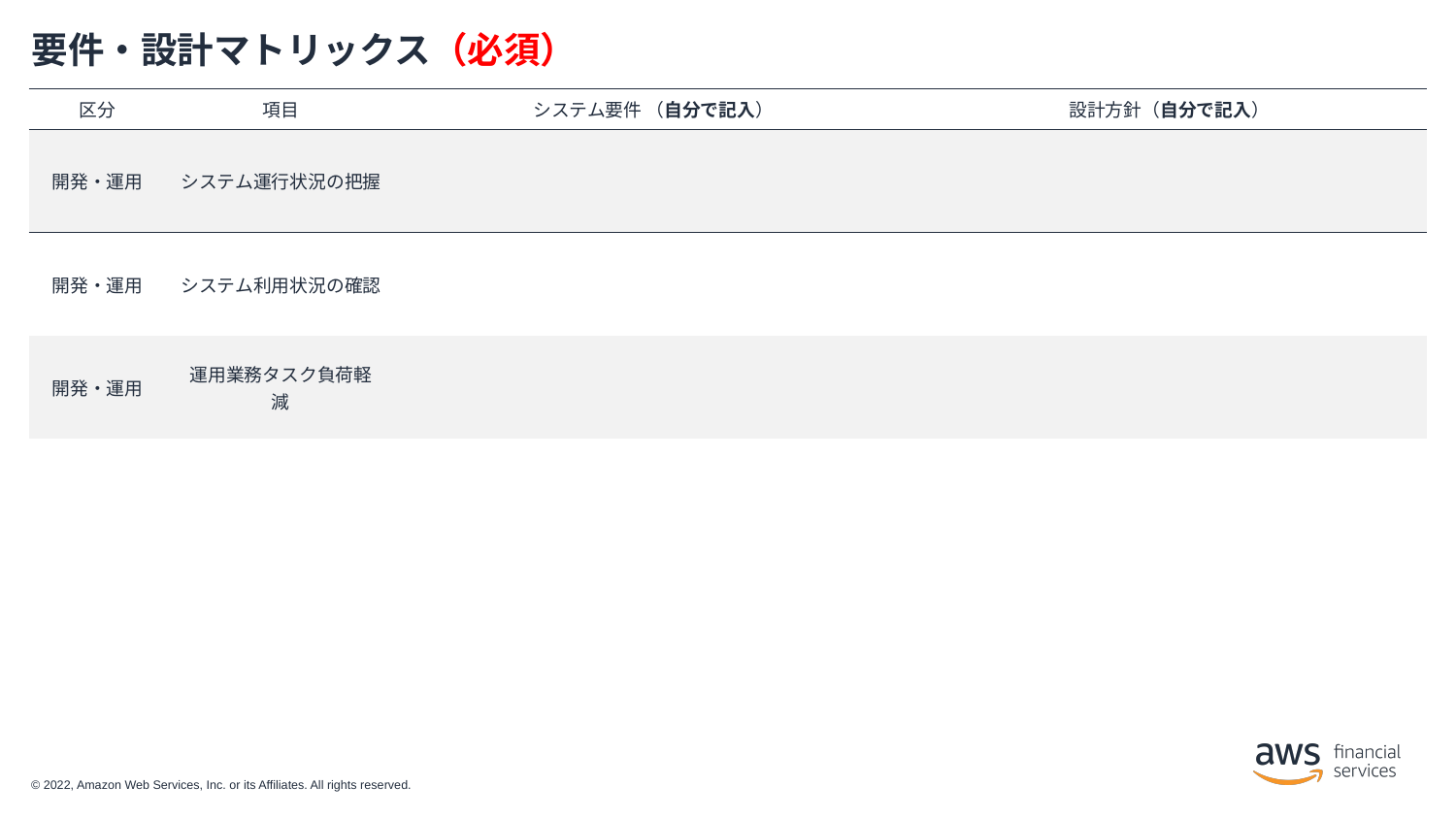

# 要件・設計マトリックス（必須）
| 区分 | 項目 | システム要件 （自分で記入） | 設計方針（自分で記入） |
| --- | --- | --- | --- |
| 開発・運用 | システム運行状況の把握 |  |  |
| 開発・運用 | システム利用状況の確認 |  |  |
| 開発・運用 | 運用業務タスク負荷軽減 |  |  |